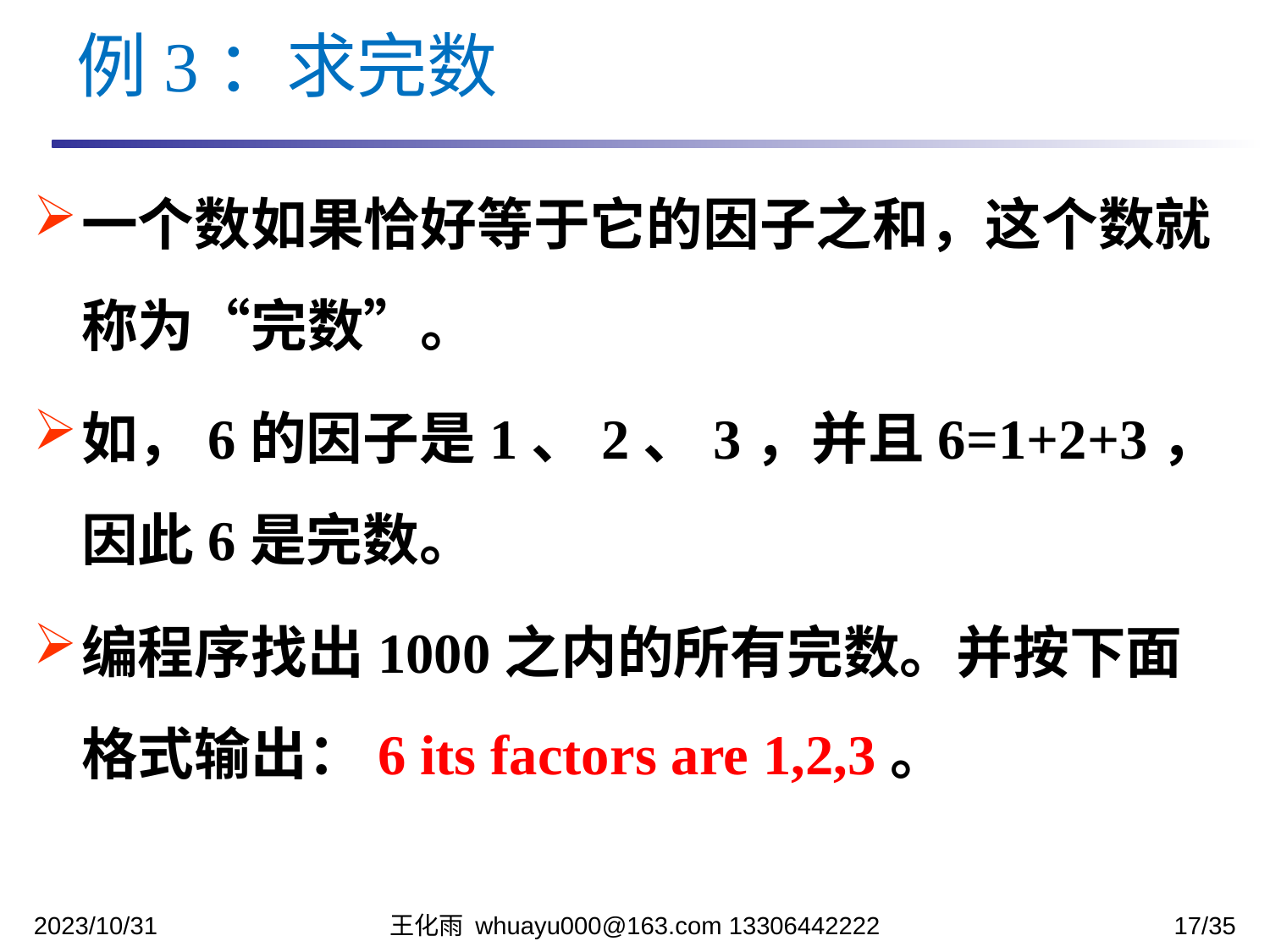

例3：求完数
一个数如果恰好等于它的因子之和，这个数就称为“完数”。
如，6的因子是1、2、3，并且6=1+2+3，因此6是完数。
编程序找出1000之内的所有完数。并按下面格式输出：6 its factors are 1,2,3。
2023/10/31
王化雨 whuayu000@163.com 13306442222
17/35